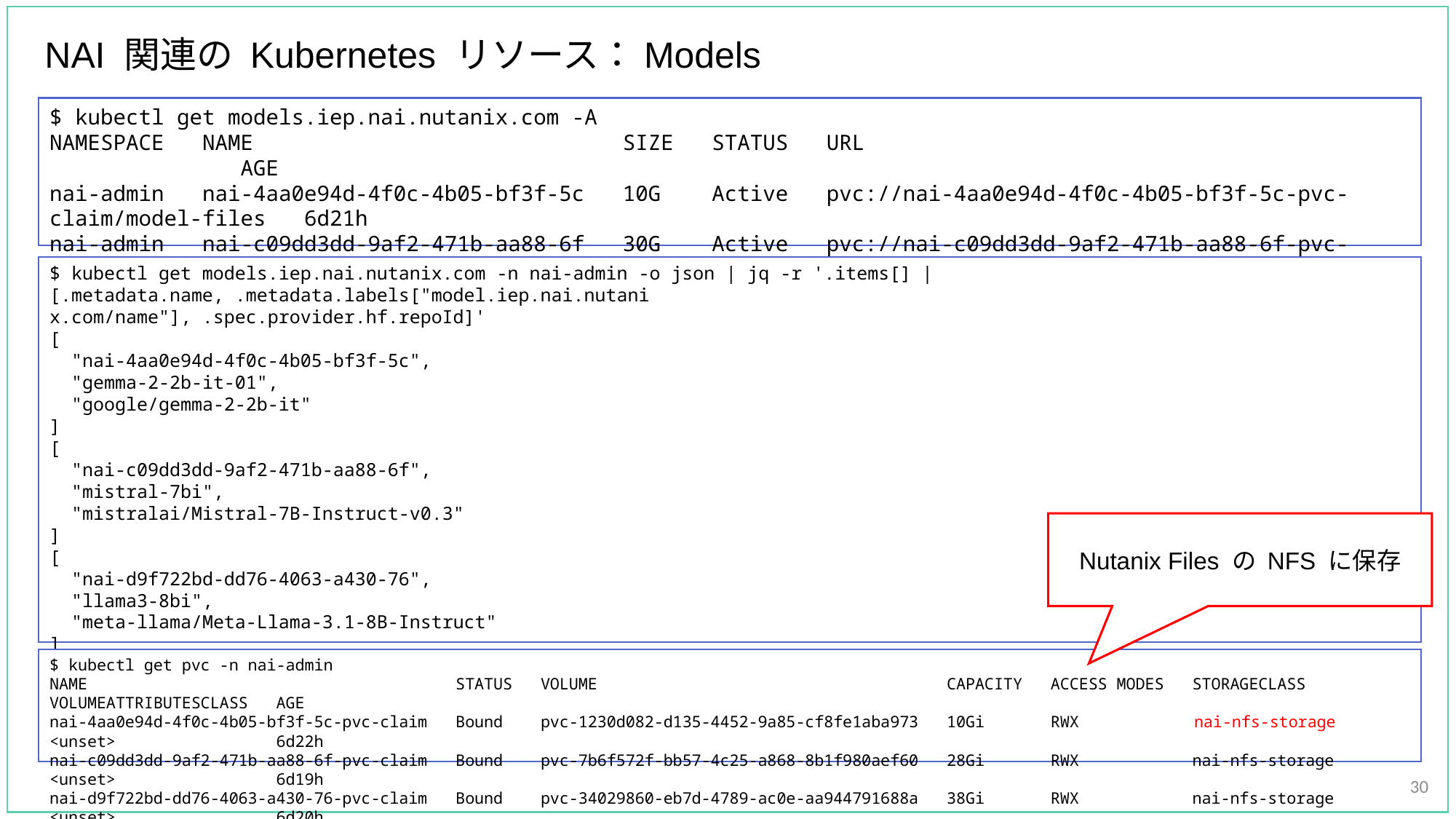

# NAI 関連の Kubernetes リソース：Models
$ kubectl get models.iep.nai.nutanix.com -A
NAMESPACE   NAME                             SIZE   STATUS   URL                                                          AGE
nai-admin   nai-4aa0e94d-4f0c-4b05-bf3f-5c   10G    Active   pvc://nai-4aa0e94d-4f0c-4b05-bf3f-5c-pvc-claim/model-files   6d21h
nai-admin   nai-c09dd3dd-9af2-471b-aa88-6f   30G    Active   pvc://nai-c09dd3dd-9af2-471b-aa88-6f-pvc-claim/model-files   6d19h
nai-admin   nai-d9f722bd-dd76-4063-a430-76   40G    Active   pvc://nai-d9f722bd-dd76-4063-a430-76-pvc-claim/model-files   6d20h
$ kubectl get models.iep.nai.nutanix.com -n nai-admin -o json | jq -r '.items[] | [.metadata.name, .metadata.labels["model.iep.nai.nutani
x.com/name"], .spec.provider.hf.repoId]'
[
  "nai-4aa0e94d-4f0c-4b05-bf3f-5c",
  "gemma-2-2b-it-01",
  "google/gemma-2-2b-it"
]
[
  "nai-c09dd3dd-9af2-471b-aa88-6f",
  "mistral-7bi",
  "mistralai/Mistral-7B-Instruct-v0.3"
]
[
  "nai-d9f722bd-dd76-4063-a430-76",
  "llama3-8bi",
  "meta-llama/Meta-Llama-3.1-8B-Instruct"
]
Nutanix Files の NFS に保存
$ kubectl get pvc -n nai-admin
NAME                                       STATUS   VOLUME                                     CAPACITY   ACCESS MODES   STORAGECLASS      VOLUMEATTRIBUTESCLASS   AGE
nai-4aa0e94d-4f0c-4b05-bf3f-5c-pvc-claim   Bound    pvc-1230d082-d135-4452-9a85-cf8fe1aba973   10Gi       RWX            nai-nfs-storage   <unset>                 6d22h
nai-c09dd3dd-9af2-471b-aa88-6f-pvc-claim   Bound    pvc-7b6f572f-bb57-4c25-a868-8b1f980aef60   28Gi       RWX            nai-nfs-storage   <unset>                 6d19h
nai-d9f722bd-dd76-4063-a430-76-pvc-claim   Bound    pvc-34029860-eb7d-4789-ac0e-aa944791688a   38Gi       RWX            nai-nfs-storage   <unset>                 6d20h
30